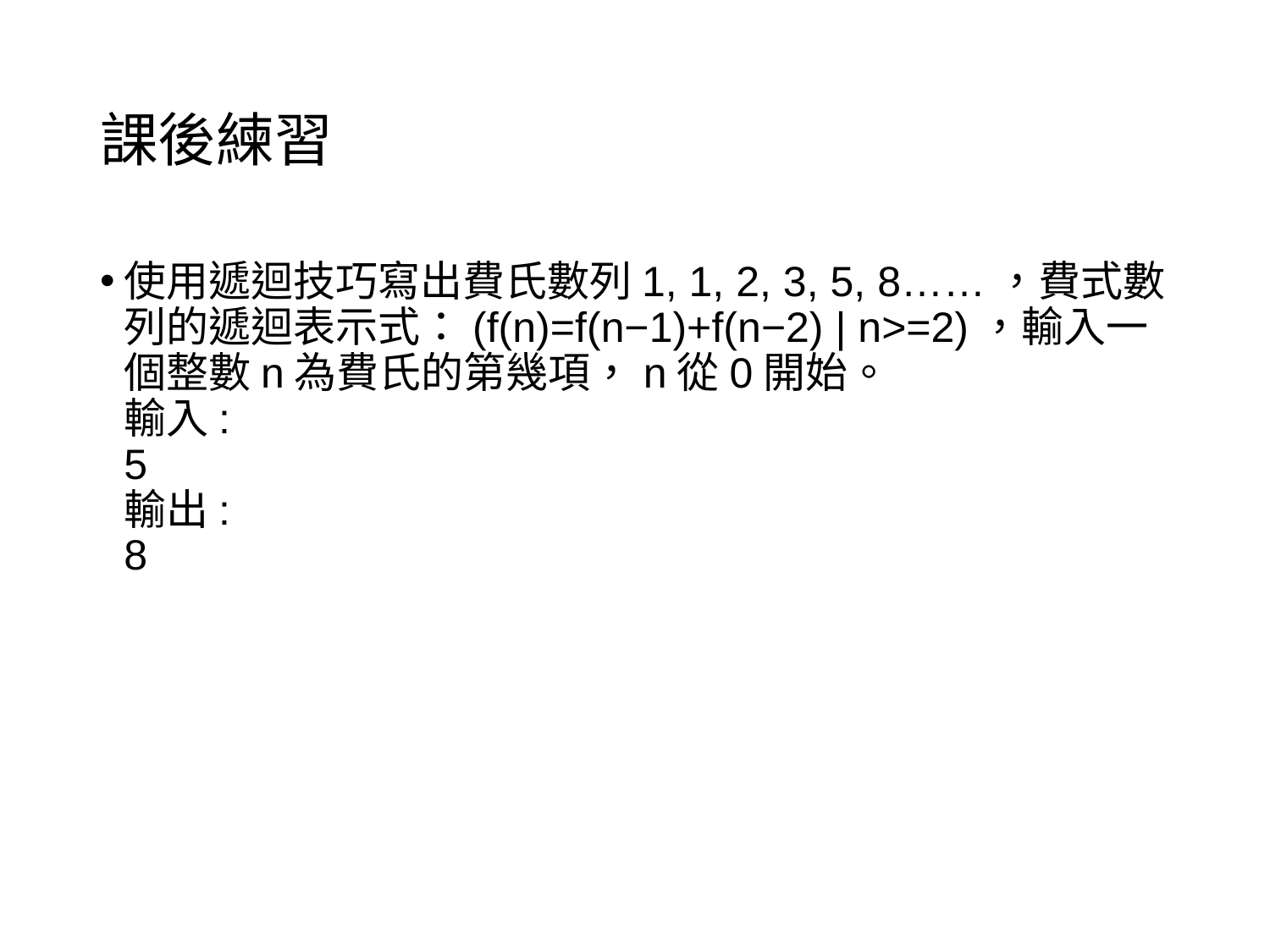

# 課後練習
使用遞迴技巧寫出費氏數列1, 1, 2, 3, 5, 8……，費式數列的遞迴表示式：(f(n)=f(n−1)+f(n−2) | n>=2)，輸入一個整數n為費氏的第幾項，n從0開始。
輸入:
5
輸出:
8